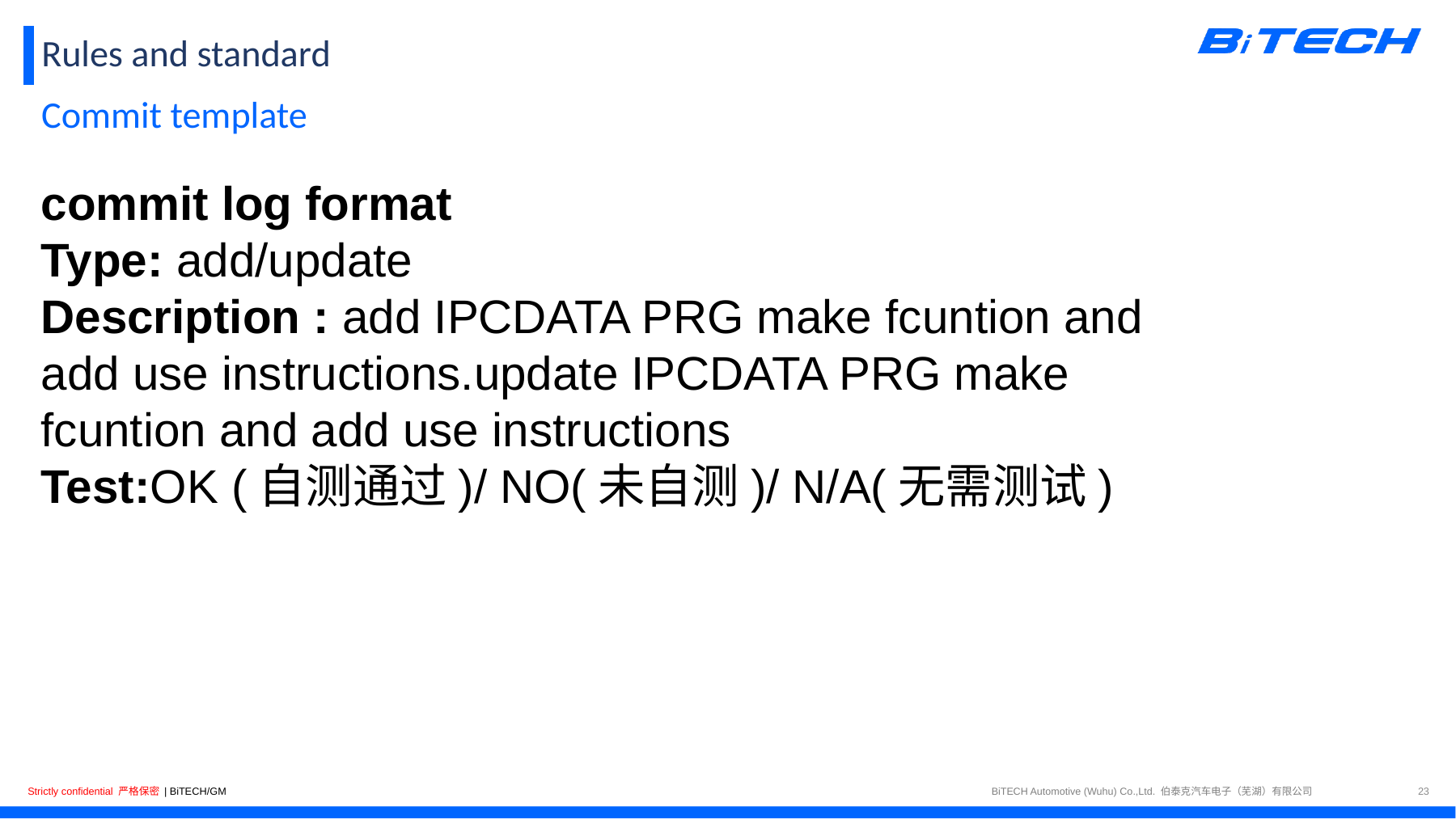

# Rules and standard
Commit template
commit log format
Type: add/update
Description : add IPCDATA PRG make fcuntion and add use instructions.update IPCDATA PRG make fcuntion and add use instructions
Test:OK (自测通过)/ NO(未自测)/ N/A(无需测试)

23